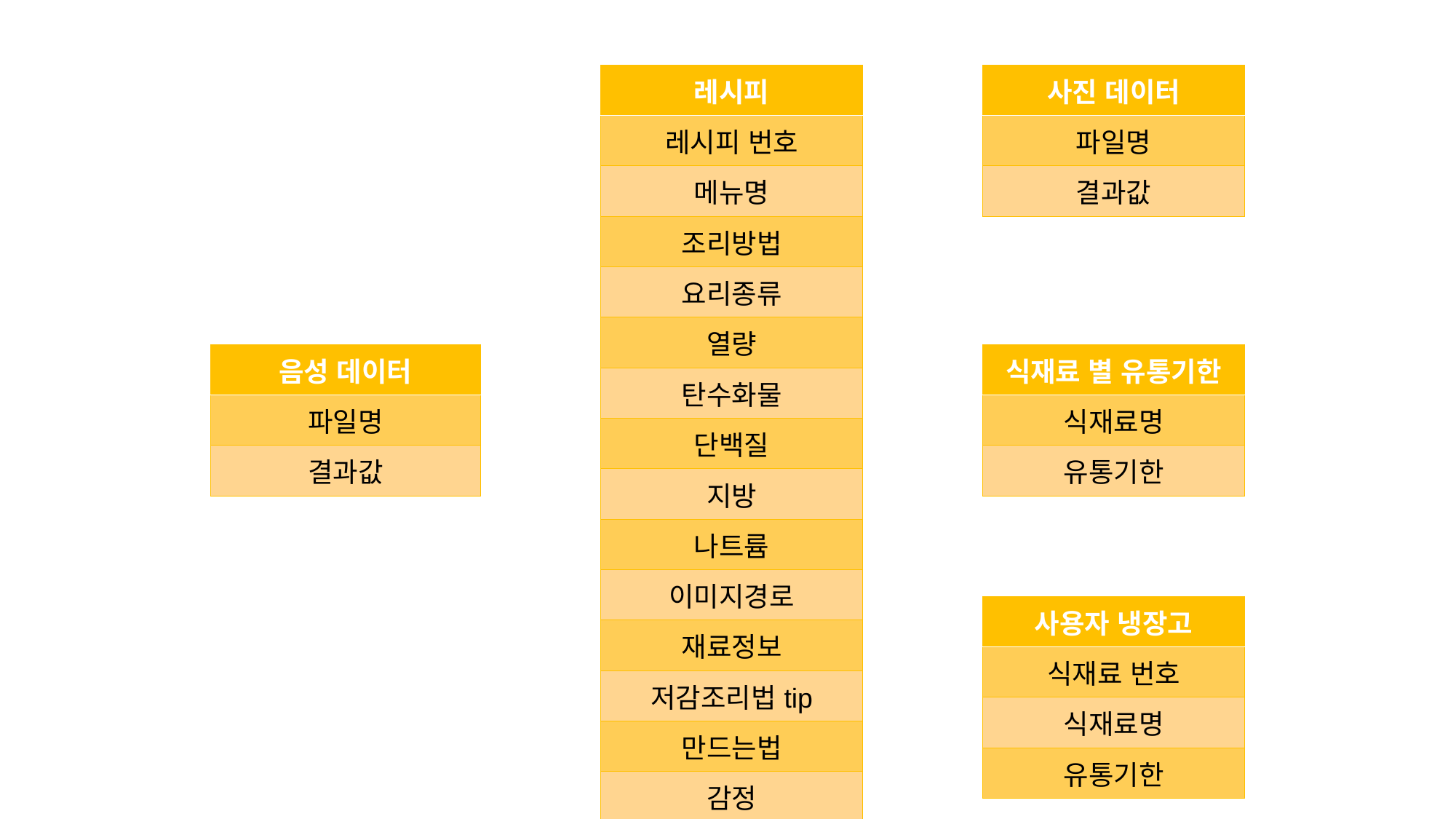

| 레시피 |
| --- |
| 레시피 번호 |
| 메뉴명 |
| 조리방법 |
| 요리종류 |
| 열량 |
| 탄수화물 |
| 단백질 |
| 지방 |
| 나트륨 |
| 이미지경로 |
| 재료정보 |
| 저감조리법tip |
| 만드는법 |
| 감정 |
| 재료 |
| 사진 데이터 |
| --- |
| 파일명 |
| 결과값 |
| 음성 데이터 |
| --- |
| 파일명 |
| 결과값 |
| 식재료 별 유통기한 |
| --- |
| 식재료명 |
| 유통기한 |
| 사용자 냉장고 |
| --- |
| 식재료 번호 |
| 식재료명 |
| 유통기한 |